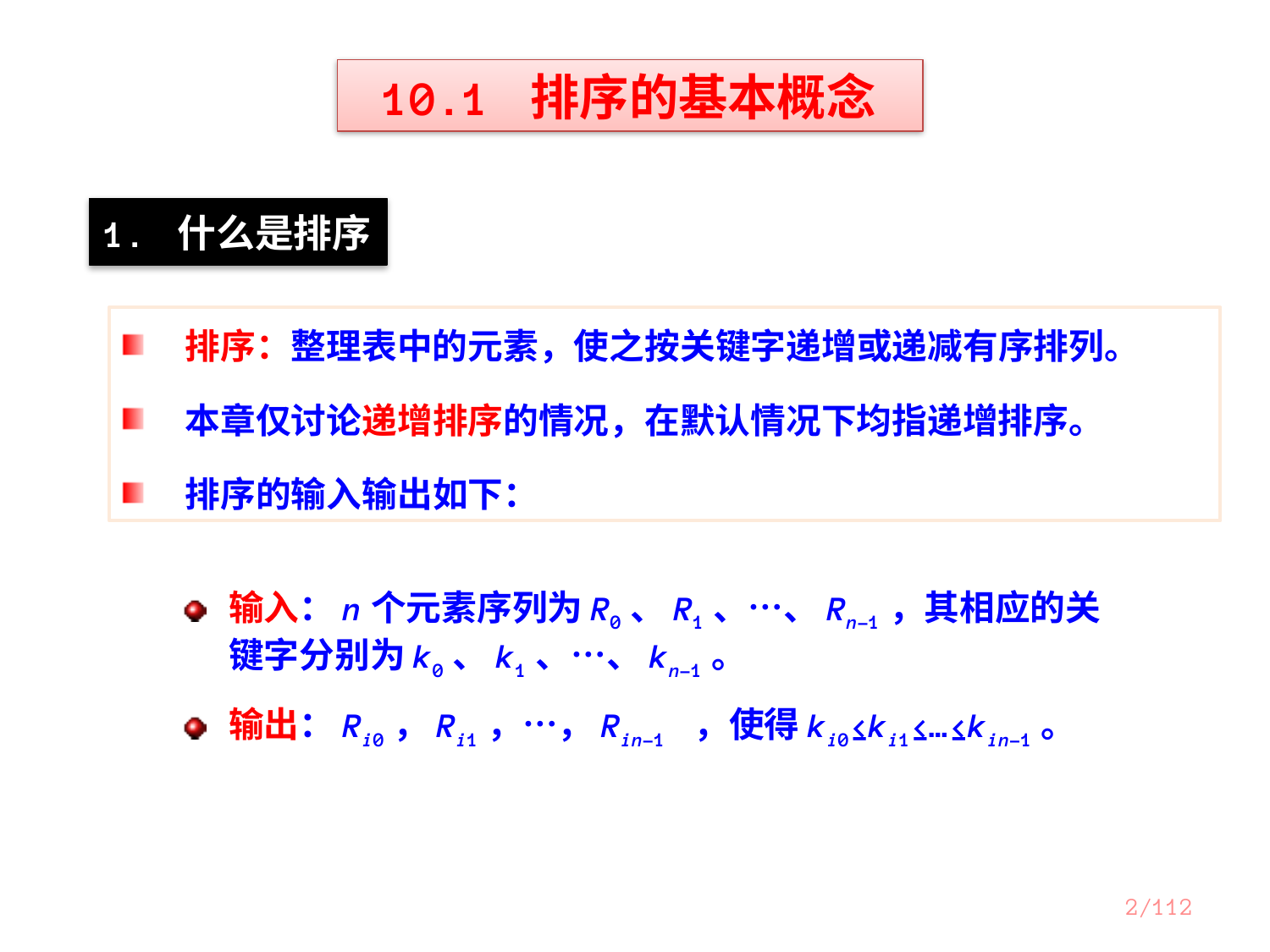

10.1 排序的基本概念
1. 什么是排序
排序：整理表中的元素，使之按关键字递增或递减有序排列。
本章仅讨论递增排序的情况，在默认情况下均指递增排序。
排序的输入输出如下：
输入：n个元素序列为R0、R1、…、Rn-1，其相应的关键字分别为k0、k1、…、kn-1。
输出：Ri0，Ri1，…，Rin-1 ，使得ki0≤ki1≤…≤kin-1。
2/112